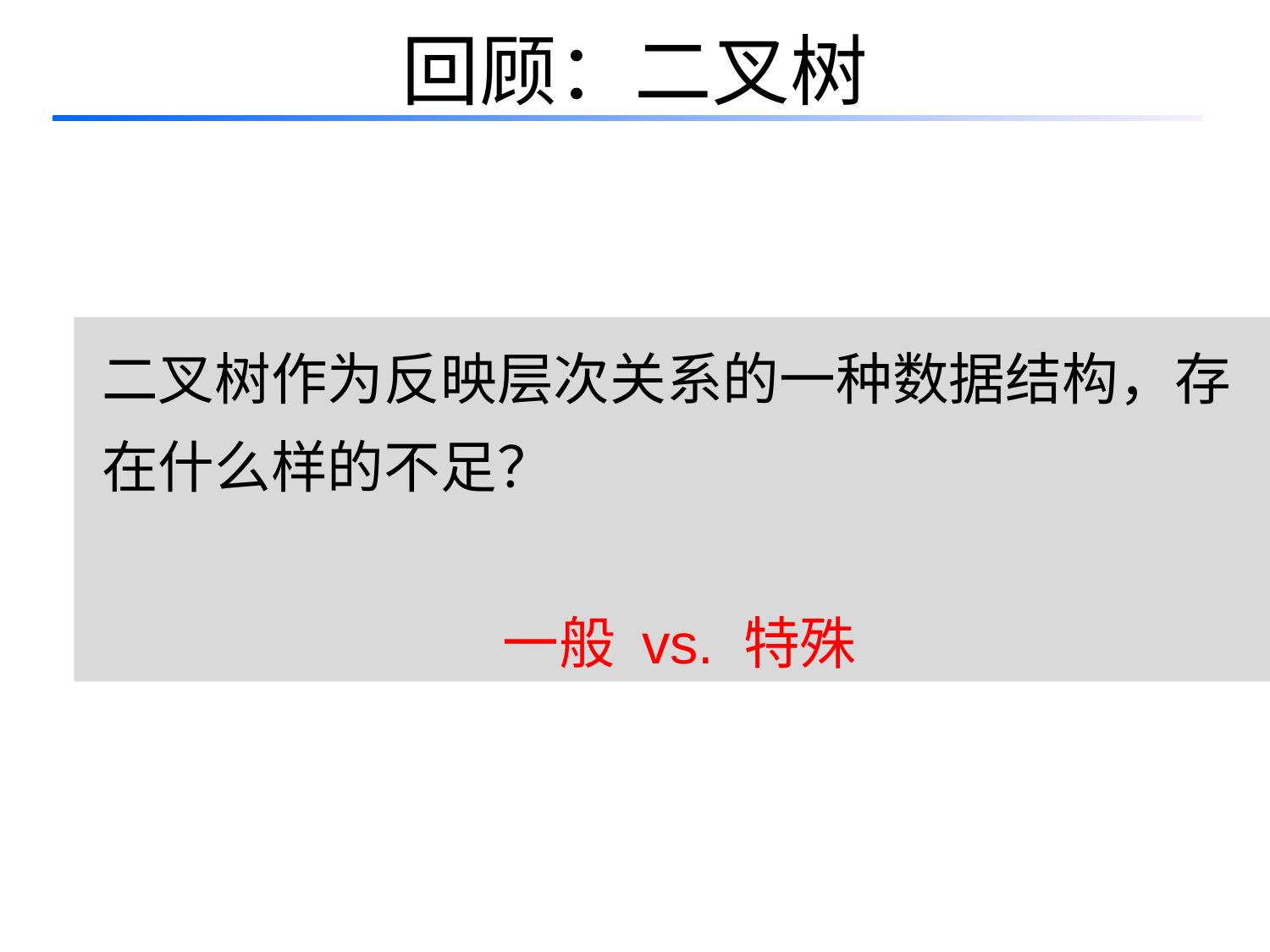

# 回顾：二叉树

二叉树作为反映层次关系的一种数据结构，存在什么样的不足？

一般 vs. 特殊